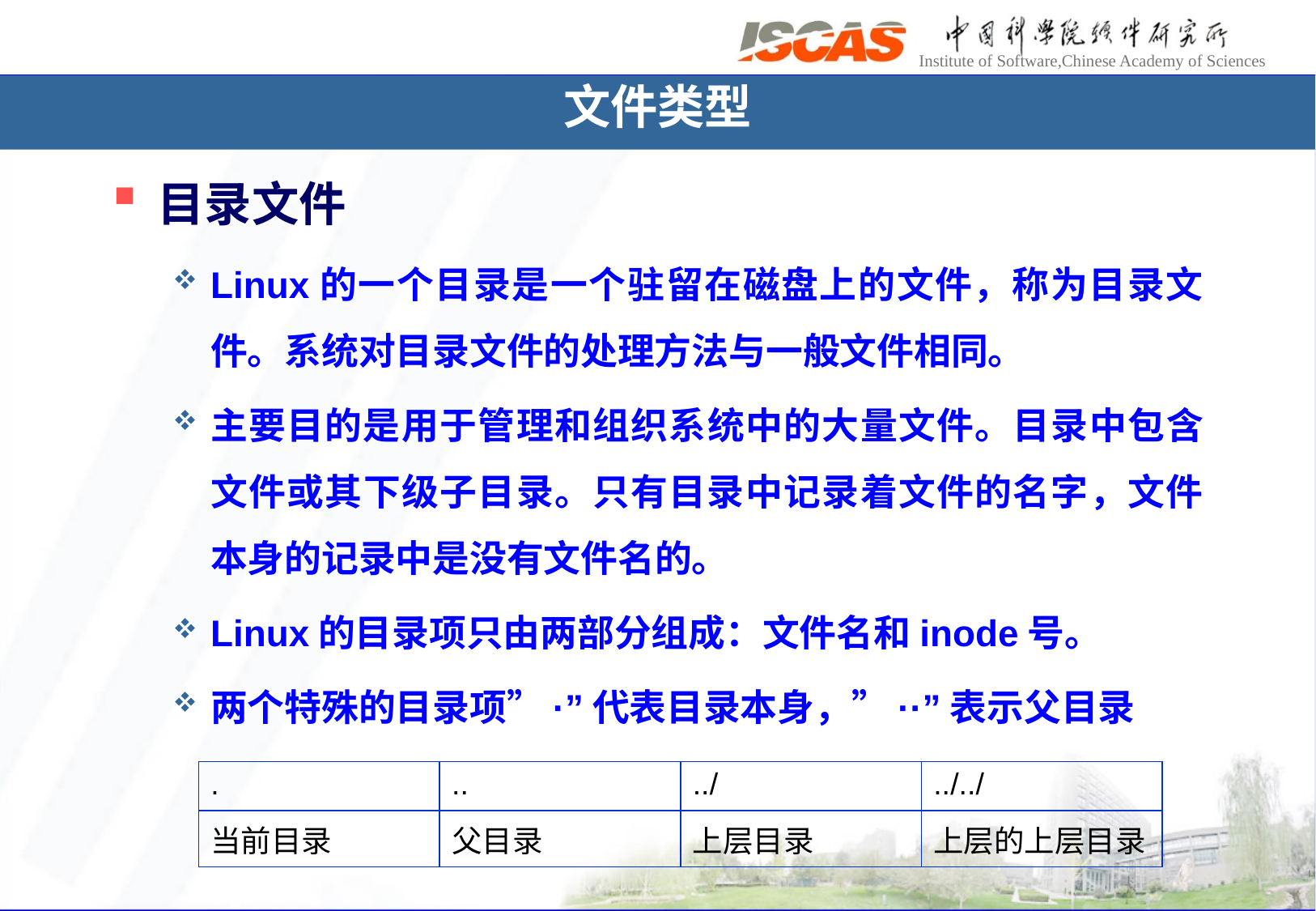

# 文件类型
目录文件
Linux的一个目录是一个驻留在磁盘上的文件，称为目录文件。系统对目录文件的处理方法与一般文件相同。
主要目的是用于管理和组织系统中的大量文件。目录中包含文件或其下级子目录。只有目录中记录着文件的名字，文件本身的记录中是没有文件名的。
Linux的目录项只由两部分组成：文件名和inode号。
两个特殊的目录项”·”代表目录本身，”··”表示父目录
| . | .. | ../ | ../../ |
| --- | --- | --- | --- |
| 当前目录 | 父目录 | 上层目录 | 上层的上层目录 |